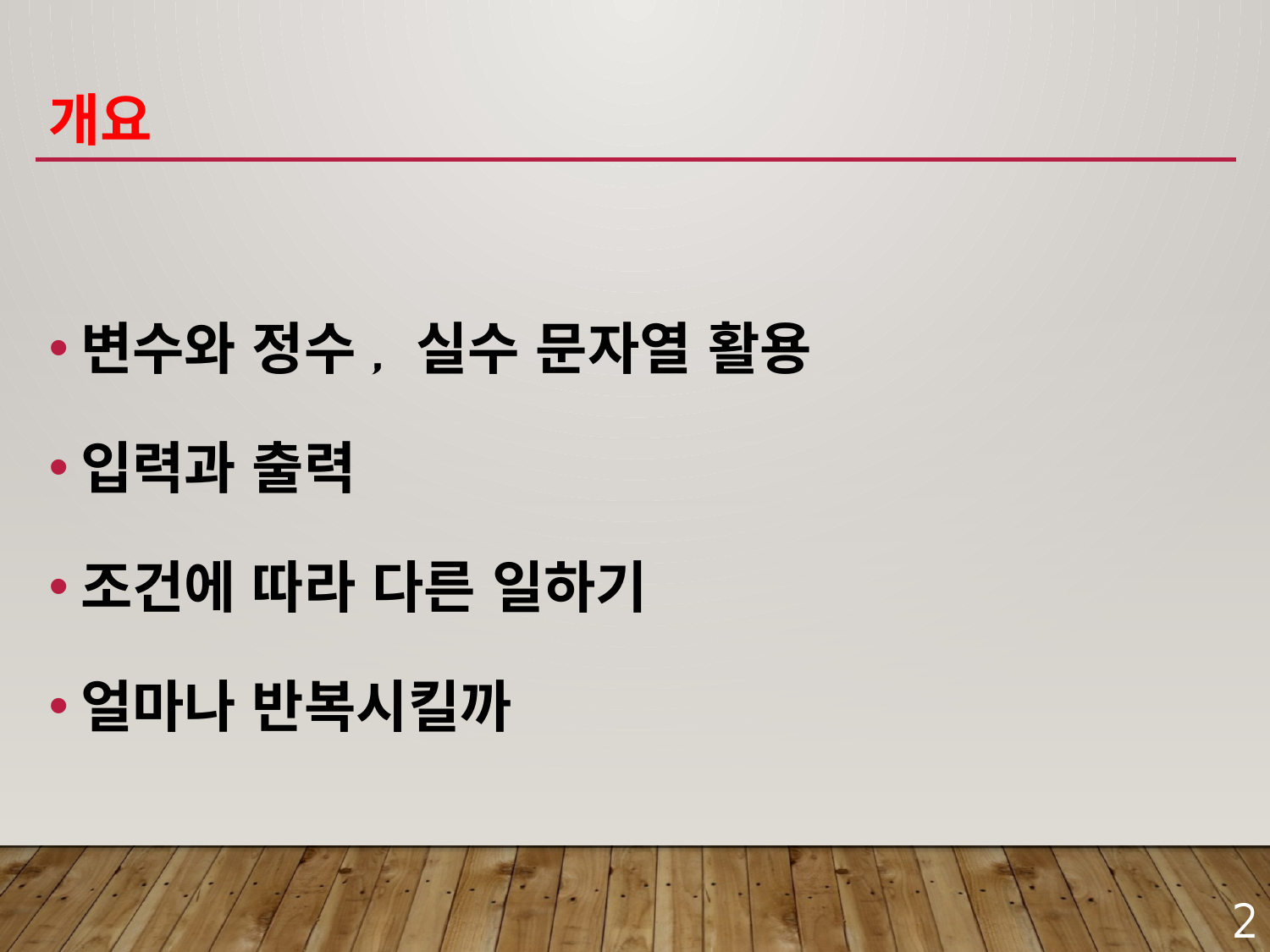

# 개요
변수와 정수, 실수 문자열 활용
입력과 출력
조건에 따라 다른 일하기
얼마나 반복시킬까